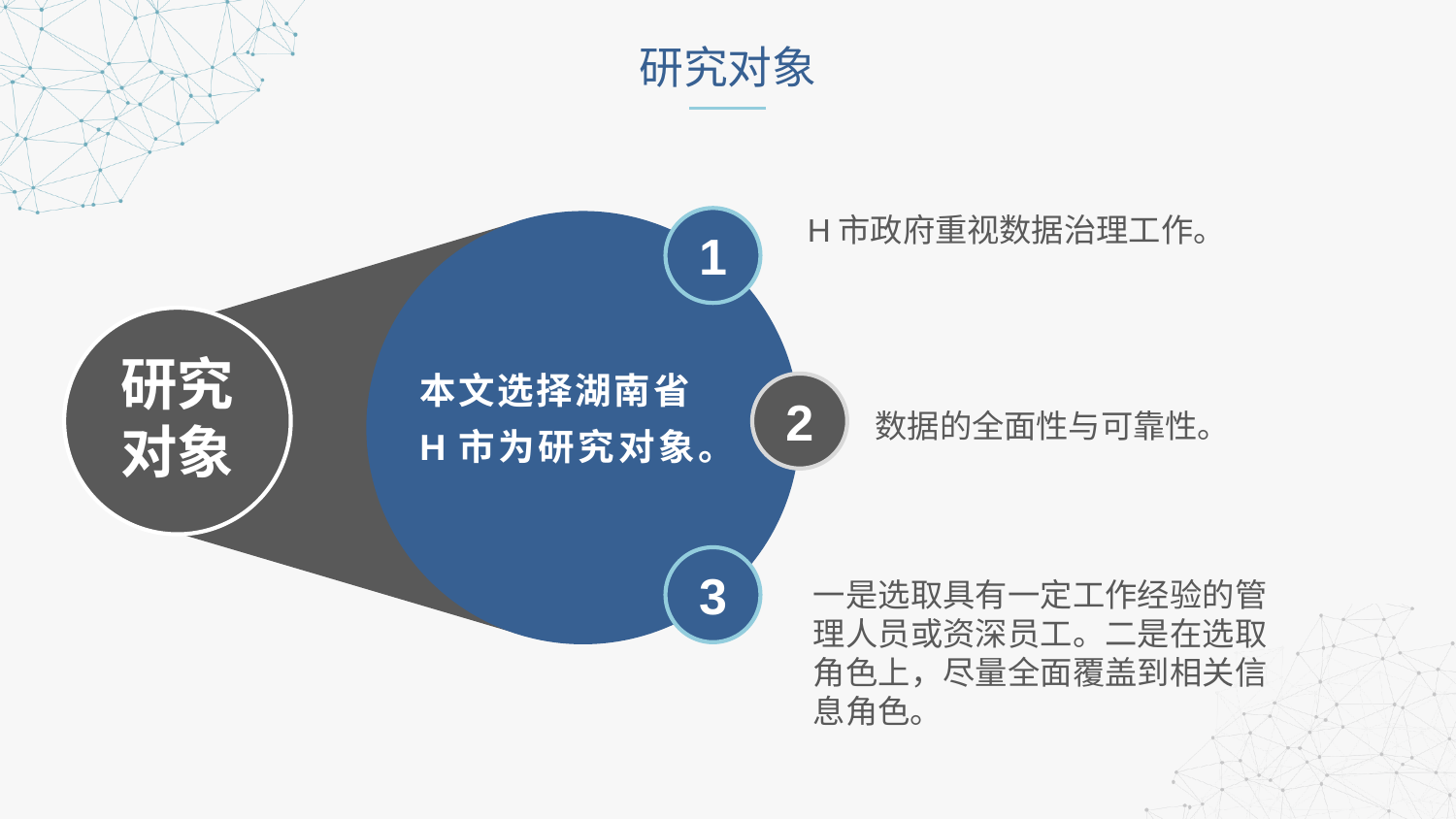

研究对象
1
H市政府重视数据治理工作。

研究
对象
本文选择湖南省H市为研究对象。
2
数据的全面性与可靠性。
3
一是选取具有一定工作经验的管理人员或资深员工。二是在选取角色上，尽量全面覆盖到相关信息角色。